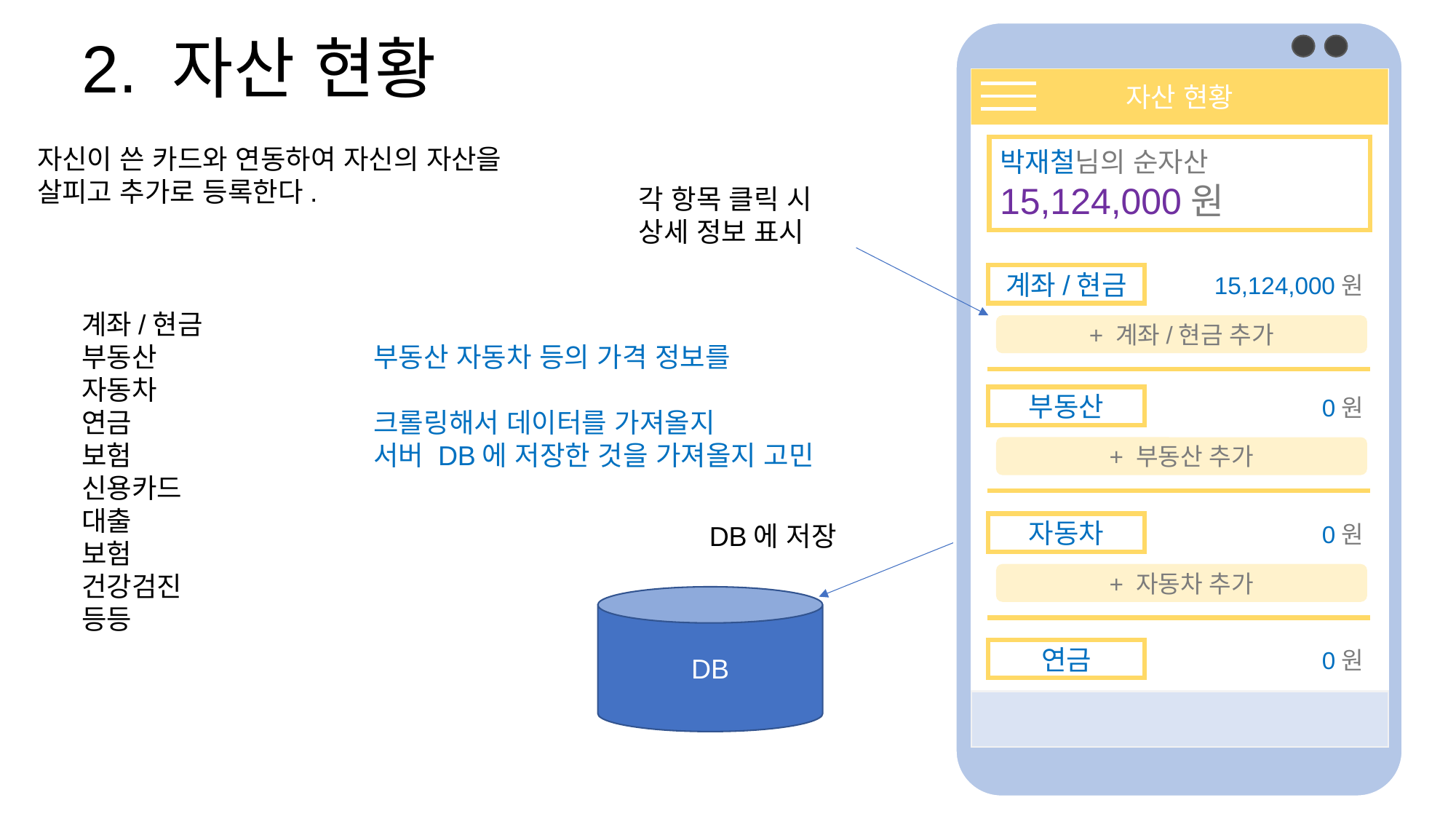

2. 자산 현황

자산 현황
자신이 쓴 카드와 연동하여 자신의 자산을 살피고 추가로 등록한다.
박재철님의 순자산
15,124,000원
각 항목 클릭 시
상세 정보 표시
계좌/현금
15,124,000원
계좌/현금
부동산
자동차
연금
보험
신용카드
대출
보험
건강검진
등등
+ 계좌/현금 추가
부동산 자동차 등의 가격 정보를

크롤링해서 데이터를 가져올지
서버 DB에 저장한 것을 가져올지 고민
부동산
0원
+ 부동산 추가
자동차
DB에 저장
0원
+ 자동차 추가
DB
연금
0원